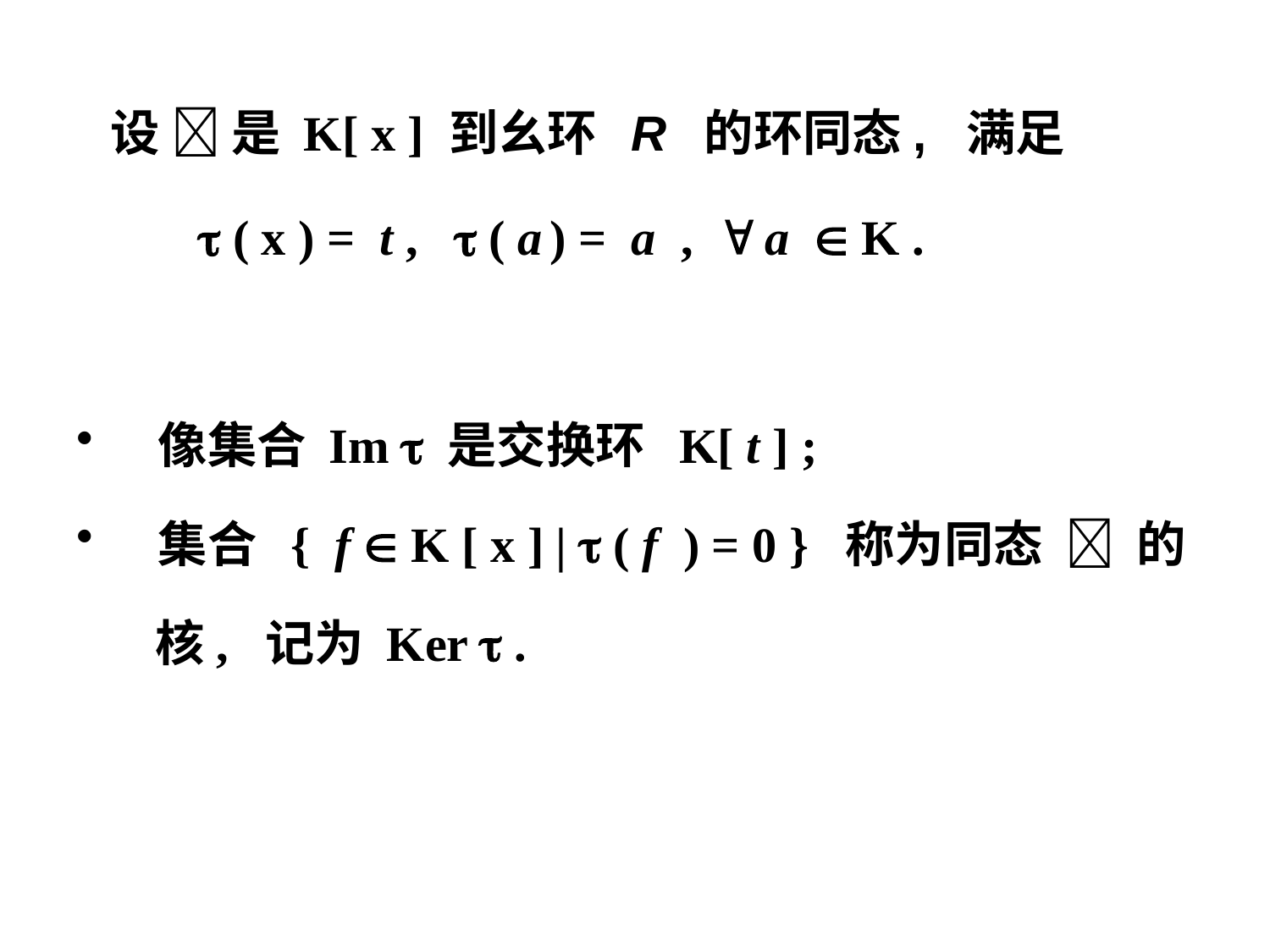

设 τ 是 K[ x ] 到幺环  R  的环同态,  满足
          τ ( x ) =  t ,   τ ( a ) =  a  ,  ∀ a  ∈ K .

  像集合 Im τ 是交换环  K[ t ] ;
  集合  {  f ∈ K [ x ] | τ ( f  ) = 0 }  称为同态  τ  的
      核,  记为 Ker τ .